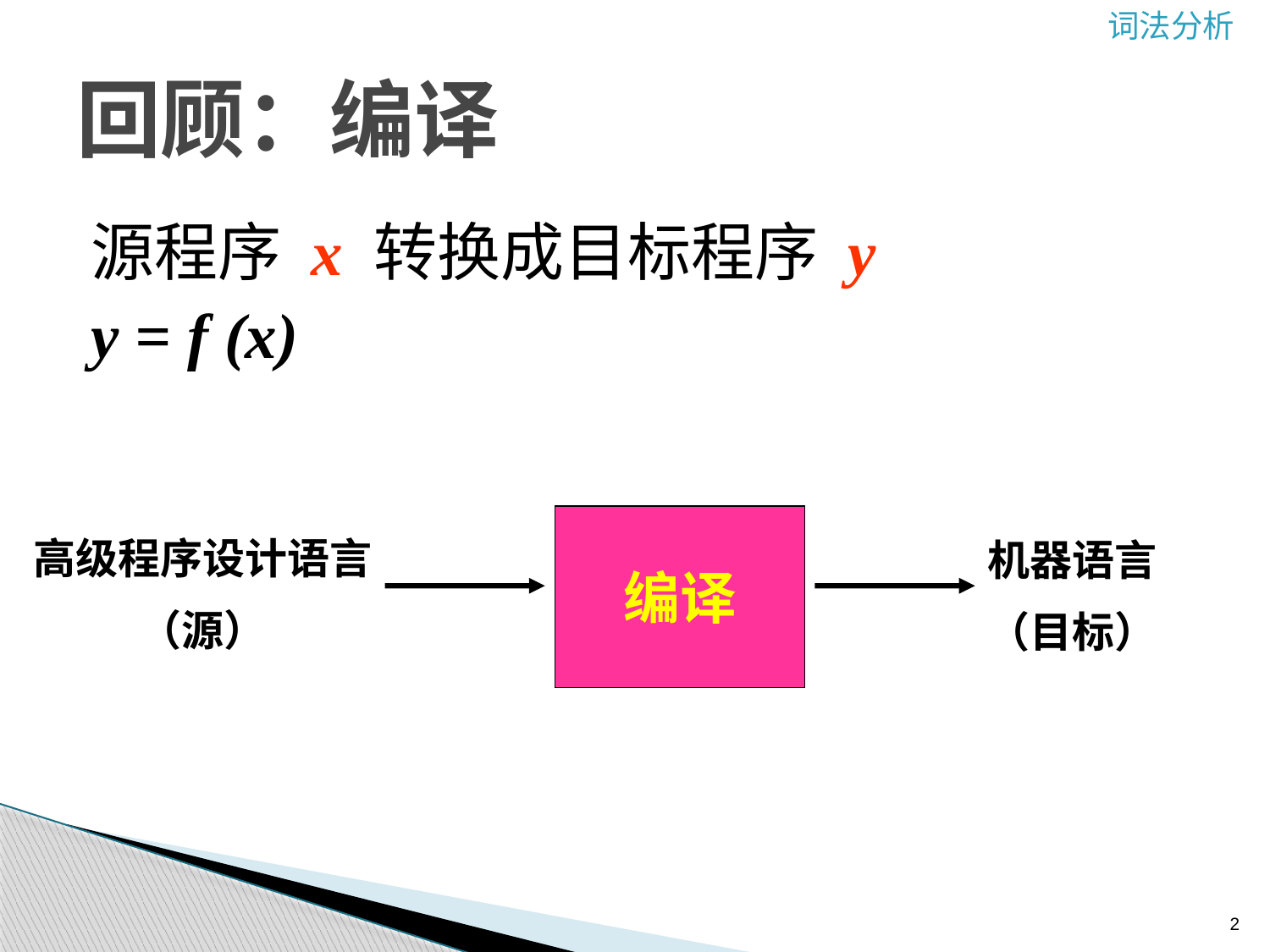

# 回顾：编译
源程序 x 转换成目标程序 y
y = f (x)

编译

高级程序设计语言
（源）
机器语言
（目标）

2